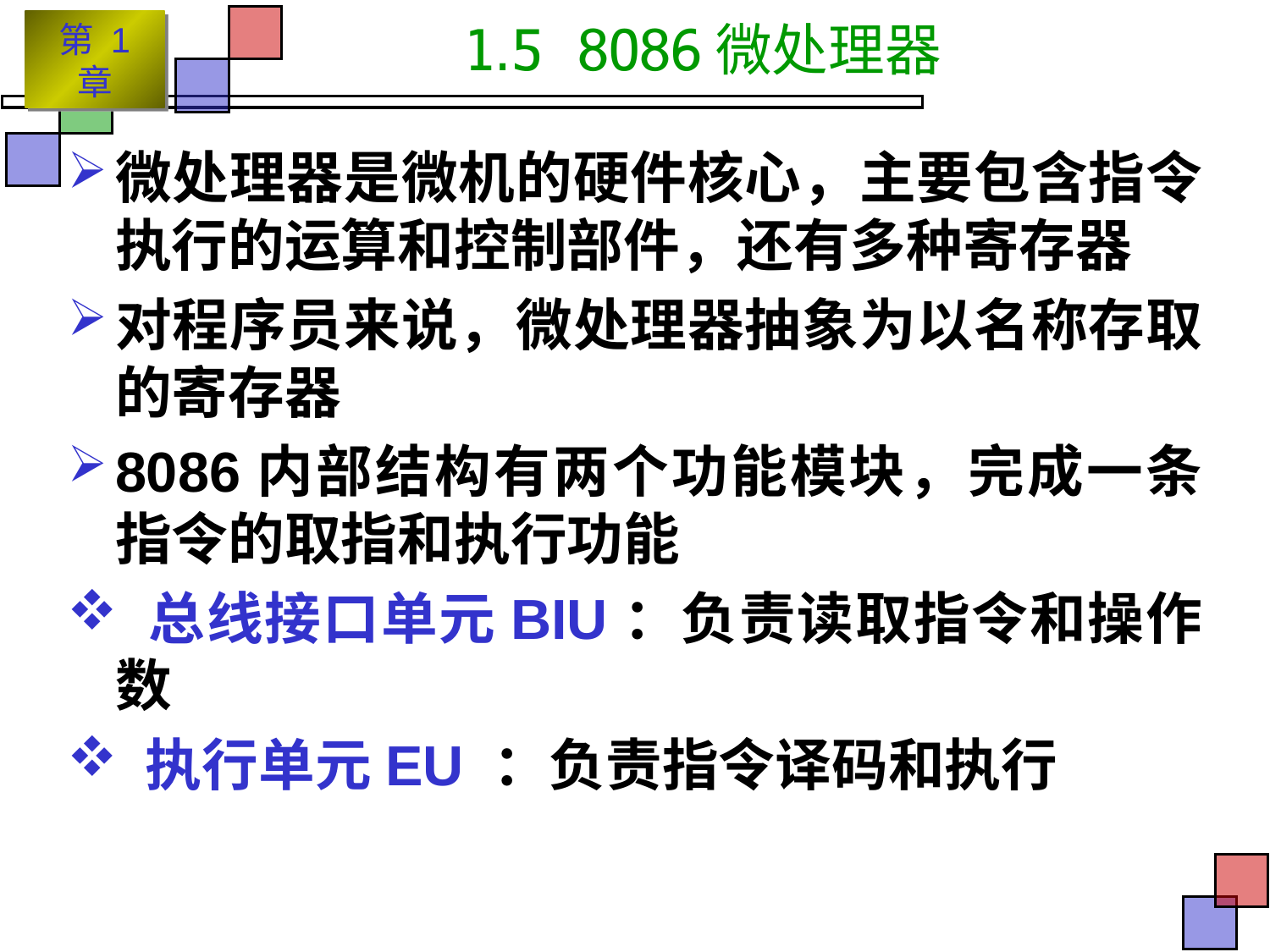

# 1.5  8086微处理器
微处理器是微机的硬件核心，主要包含指令执行的运算和控制部件，还有多种寄存器
对程序员来说，微处理器抽象为以名称存取的寄存器
8086内部结构有两个功能模块，完成一条指令的取指和执行功能
 总线接口单元BIU：负责读取指令和操作数
 执行单元EU ：负责指令译码和执行